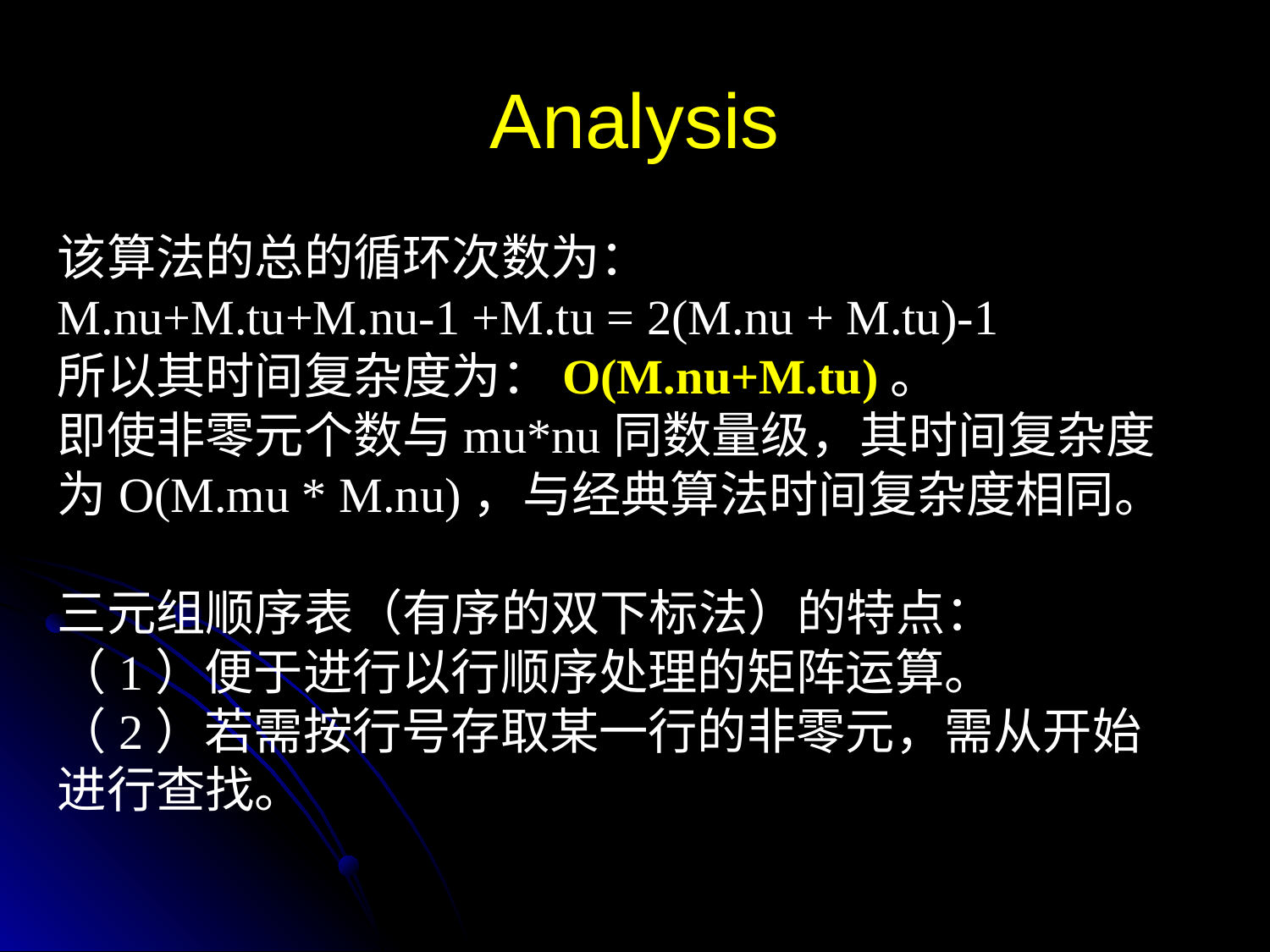

# Analysis
该算法的总的循环次数为：
M.nu+M.tu+M.nu-1 +M.tu = 2(M.nu + M.tu)-1
所以其时间复杂度为：O(M.nu+M.tu)。
即使非零元个数与mu*nu同数量级，其时间复杂度为O(M.mu * M.nu)，与经典算法时间复杂度相同。

三元组顺序表（有序的双下标法）的特点：
（1）便于进行以行顺序处理的矩阵运算。
（2）若需按行号存取某一行的非零元，需从开始进行查找。